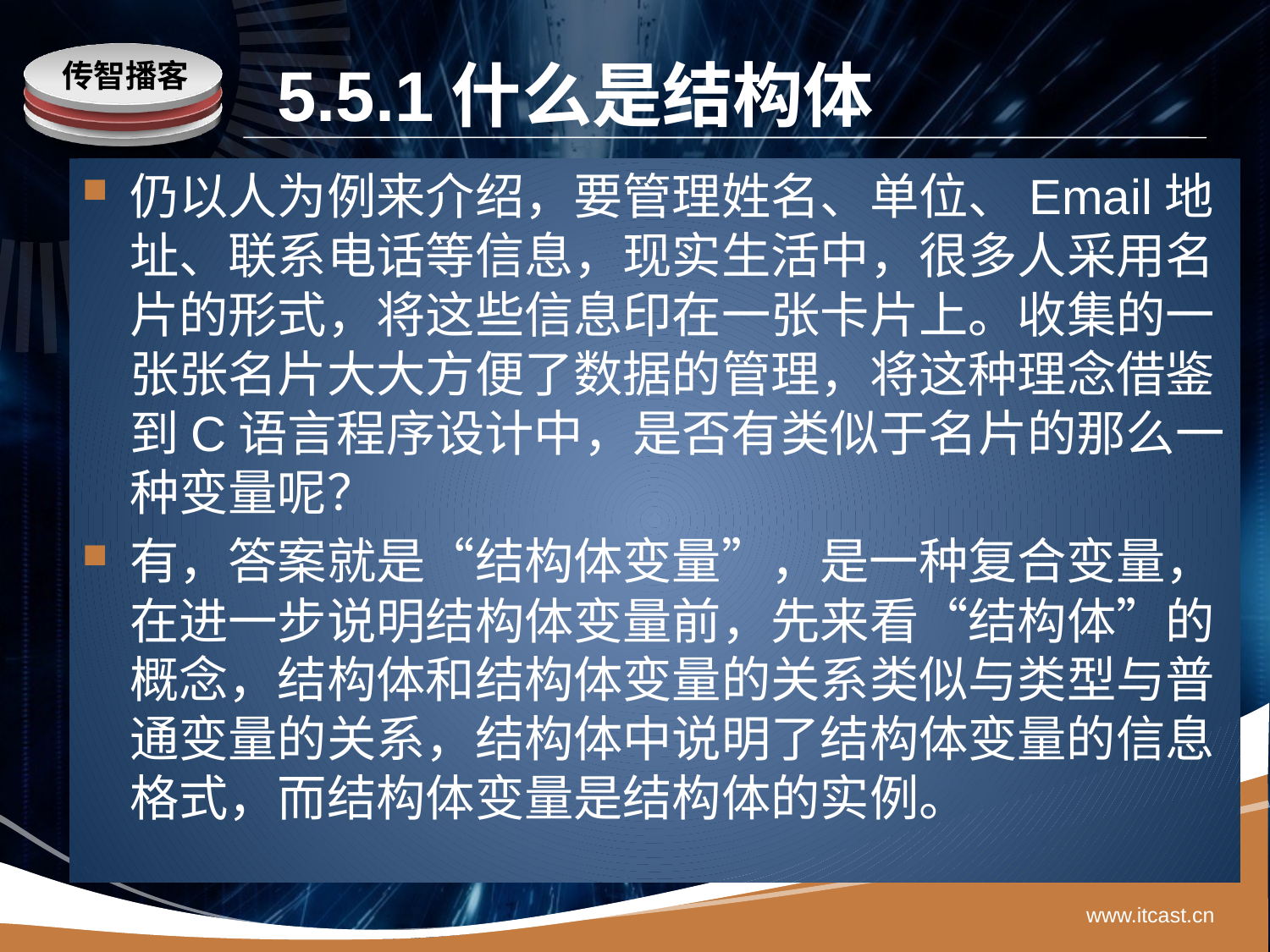

# 5.5.1什么是结构体
仍以人为例来介绍，要管理姓名、单位、Email地址、联系电话等信息，现实生活中，很多人采用名片的形式，将这些信息印在一张卡片上。收集的一张张名片大大方便了数据的管理，将这种理念借鉴到C语言程序设计中，是否有类似于名片的那么一种变量呢？
有，答案就是“结构体变量”，是一种复合变量，在进一步说明结构体变量前，先来看“结构体”的概念，结构体和结构体变量的关系类似与类型与普通变量的关系，结构体中说明了结构体变量的信息格式，而结构体变量是结构体的实例。
www.itcast.cn